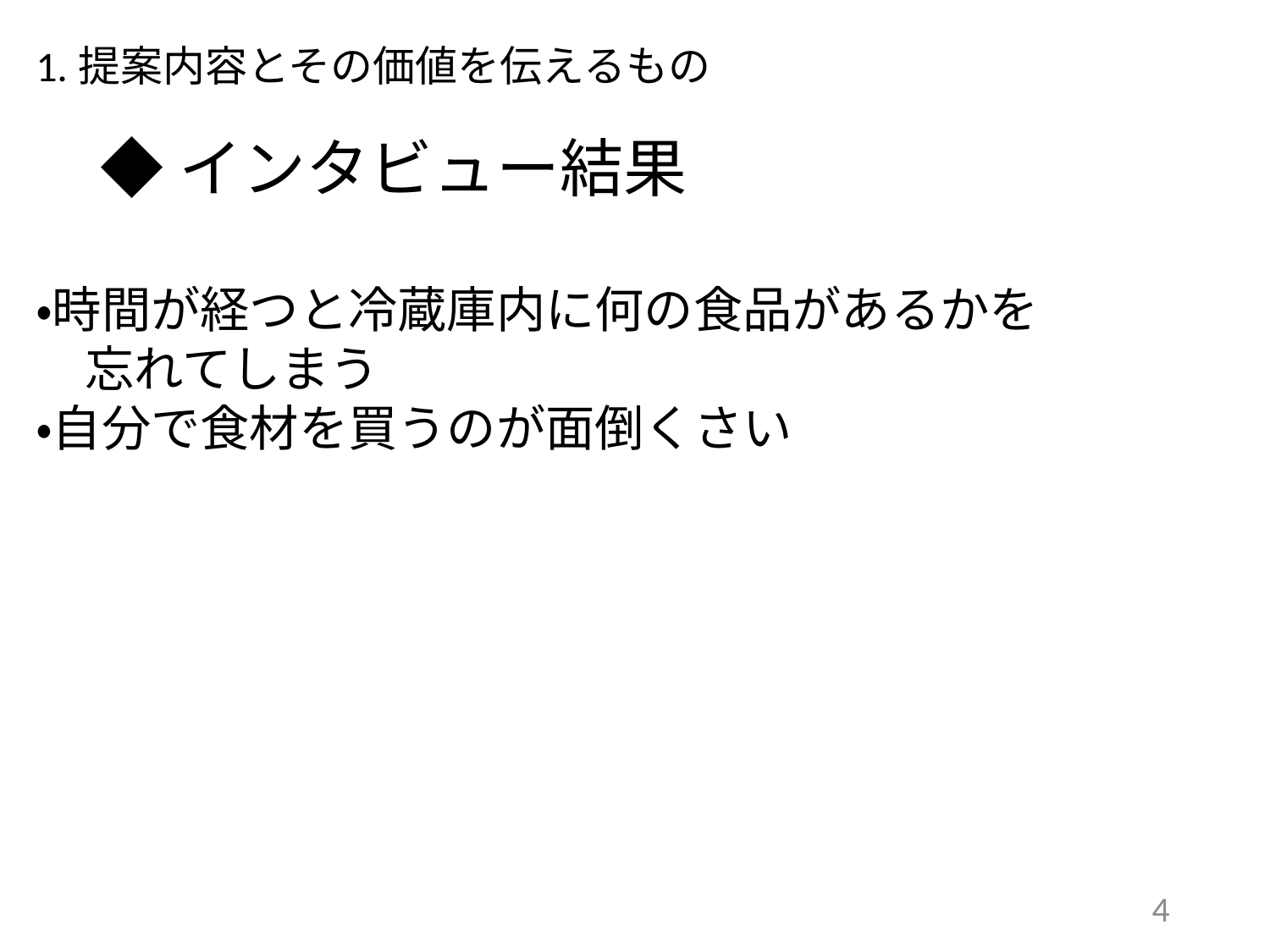

# 1.提案内容とその価値を伝えるもの
◆インタビュー結果
・時間が経つと冷蔵庫内に何の食品があるかを
　忘れてしまう
・自分で食材を買うのが面倒くさい
4